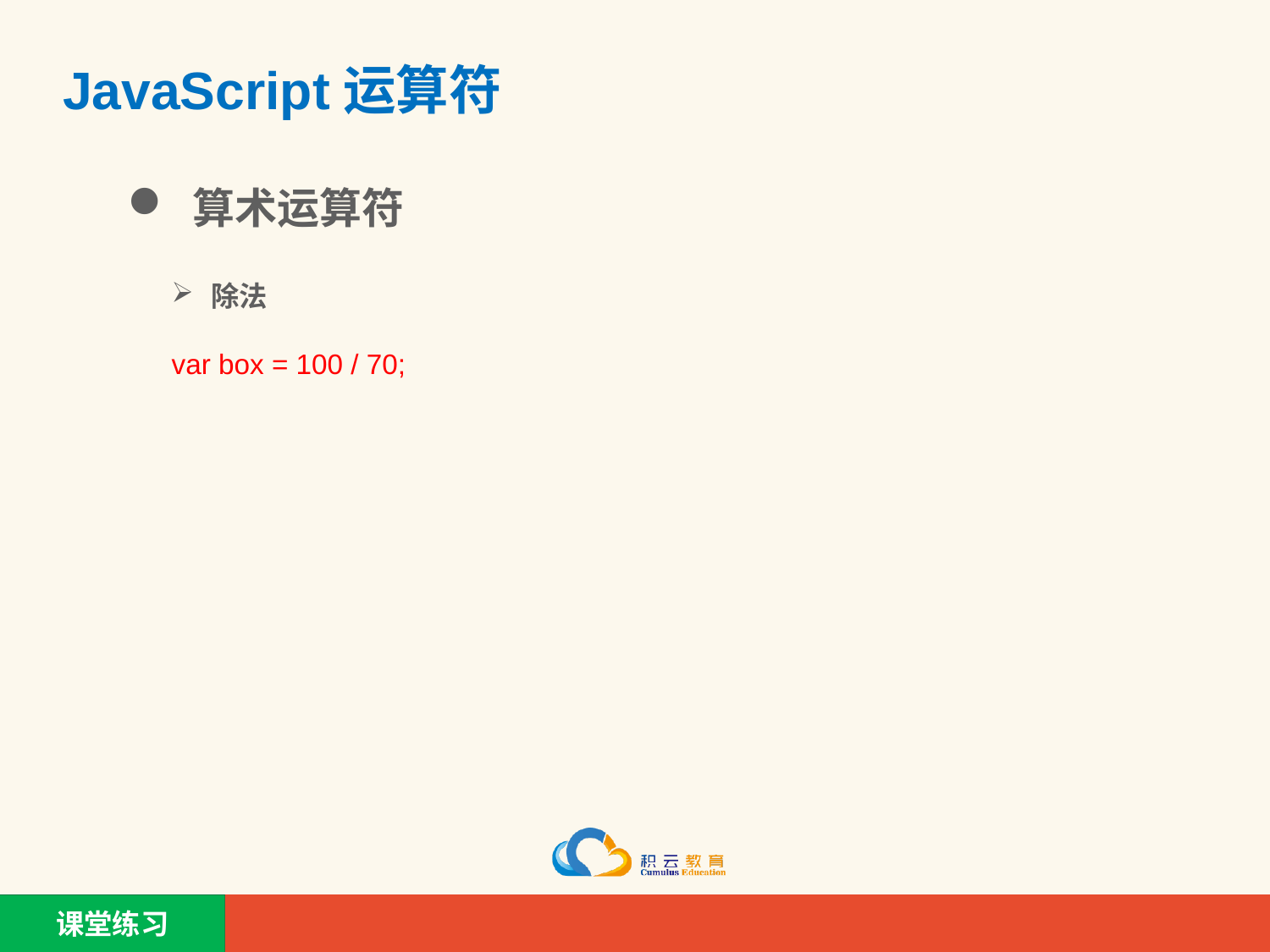

# JavaScript运算符
 算术运算符
除法
var box = 100 / 70;